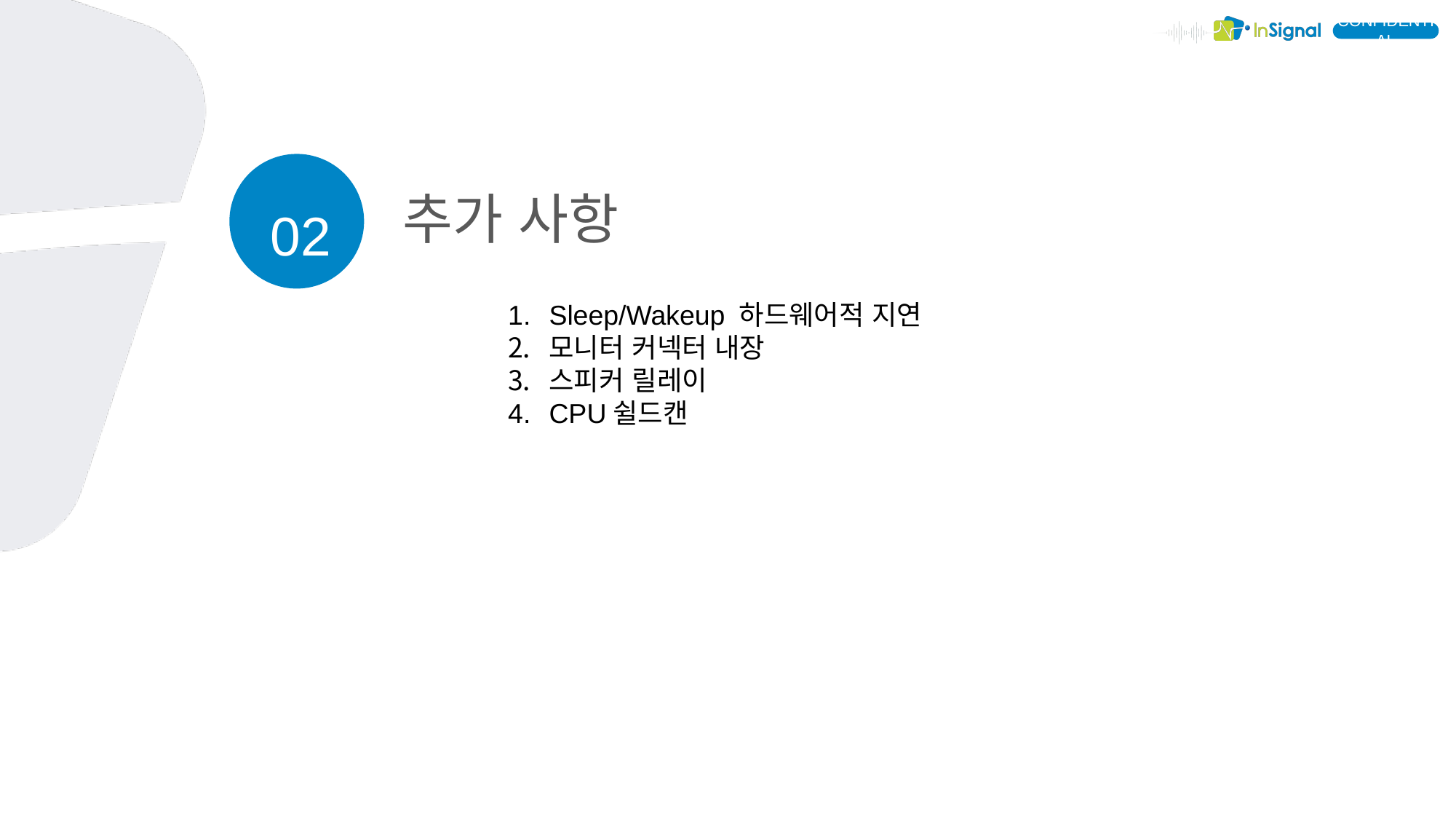

# 추가 사항
Sleep/Wakeup 하드웨어적 지연
모니터 커넥터 내장
스피커 릴레이
CPU쉴드캔